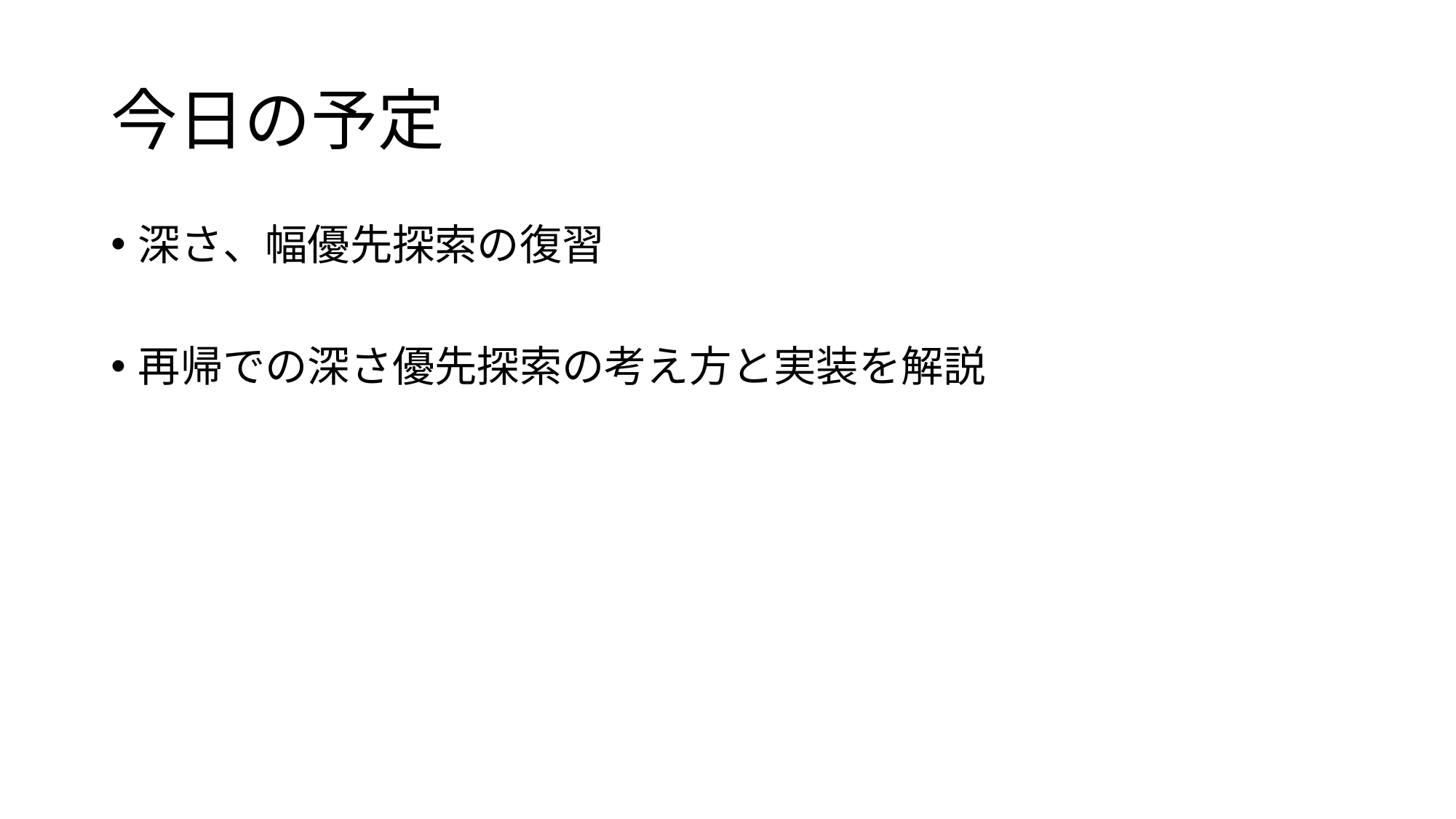

# 今日の予定
深さ、幅優先探索の復習

再帰での深さ優先探索の考え方と実装を解説